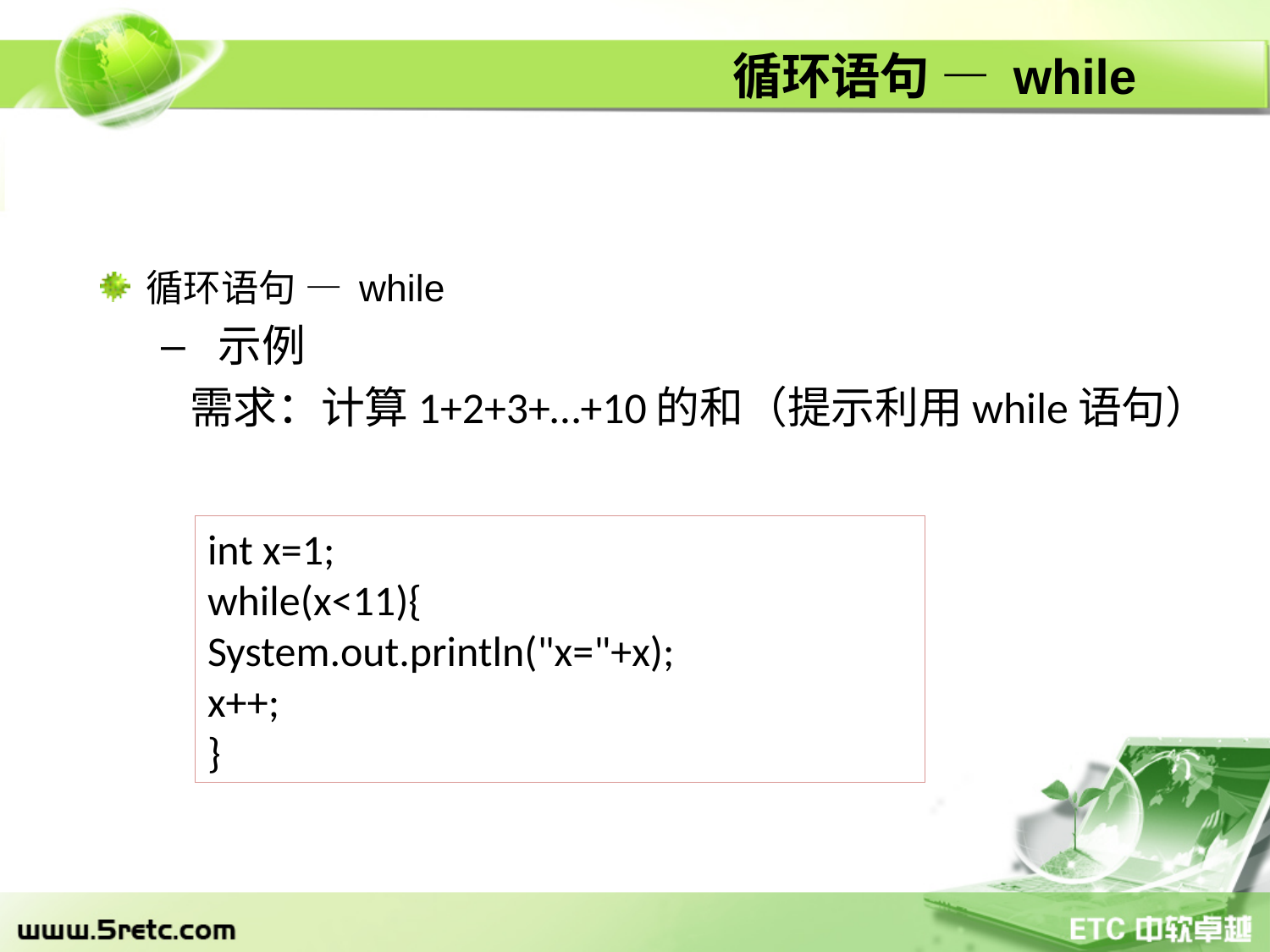

# 循环语句 — while
循环语句 — while
 示例
  需求：计算1+2+3+…+10的和（提示利用while语句）
int x=1;
while(x<11){
System.out.println("x="+x);
x++;
}